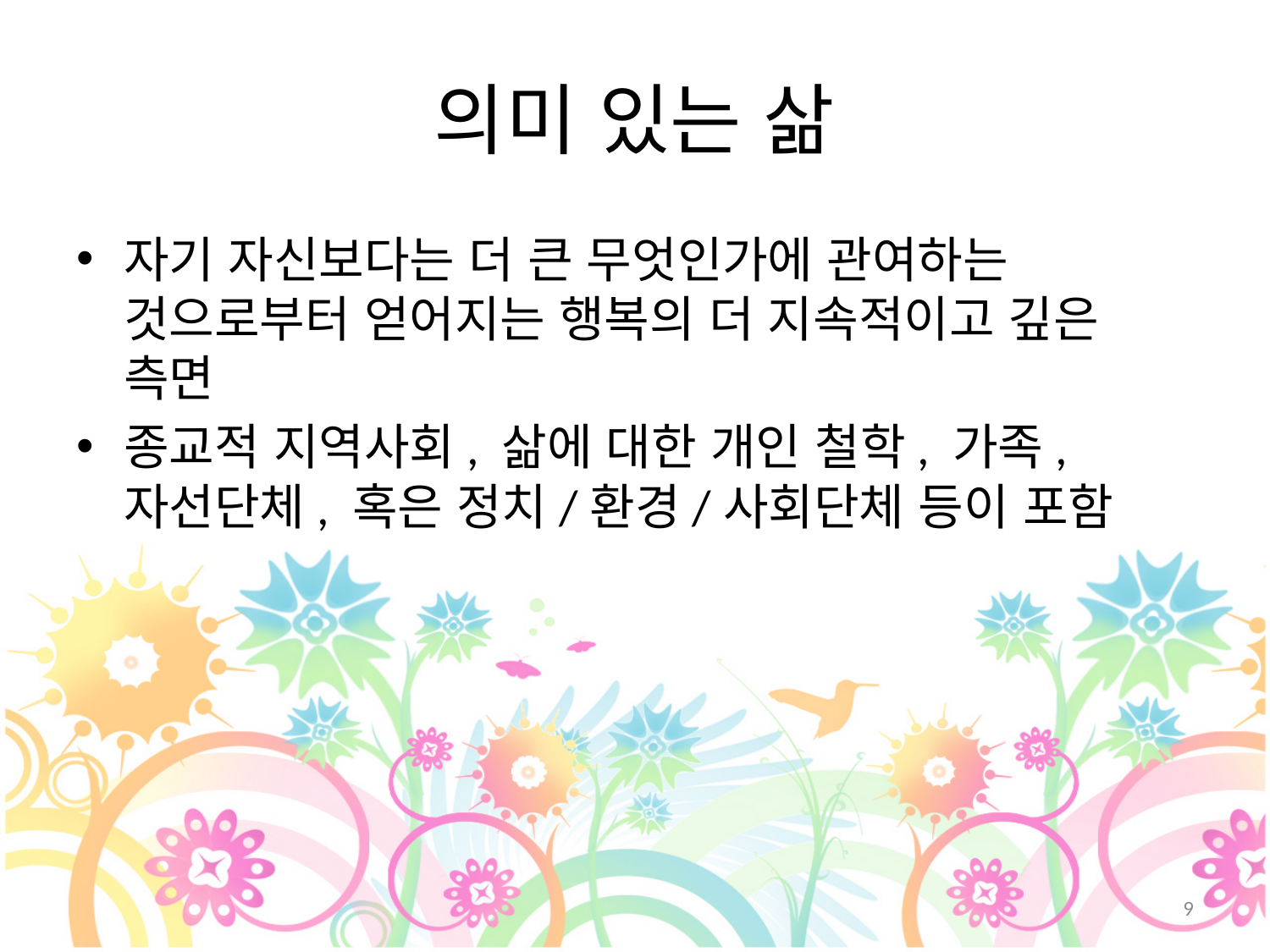

# 의미 있는 삶
자기 자신보다는 더 큰 무엇인가에 관여하는 것으로부터 얻어지는 행복의 더 지속적이고 깊은 측면
종교적 지역사회, 삶에 대한 개인 철학, 가족, 자선단체, 혹은 정치/환경/사회단체 등이 포함
9